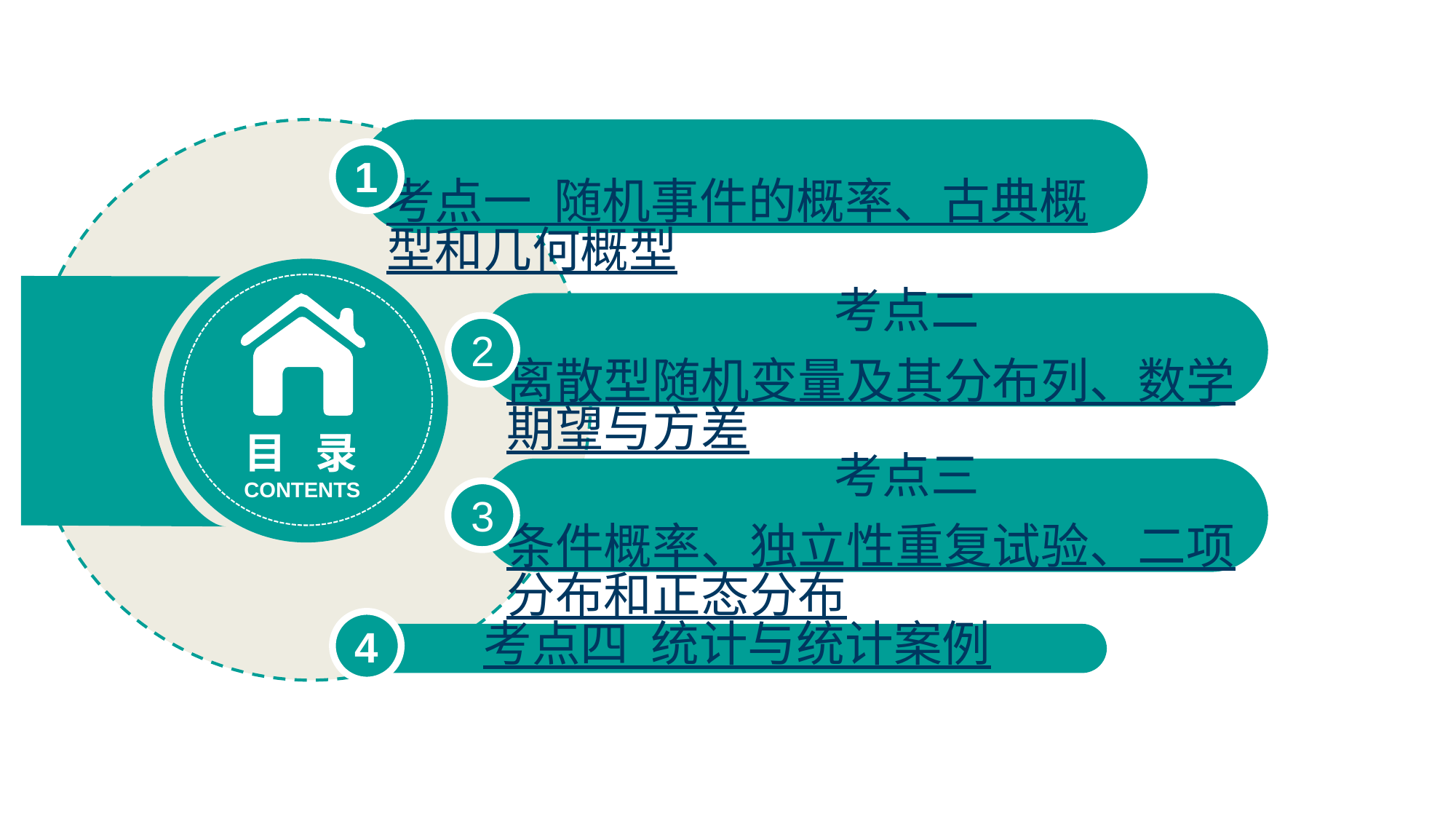

考点一  随机事件的概率、古典概型和几何概型

1

       考点二  离散型随机变量及其分布列、数学期望与方差

2
目   录
CONTENTS

       考点三  条件概率、独立性重复试验、二项分布和正态分布

3

4
考点四  统计与统计案例